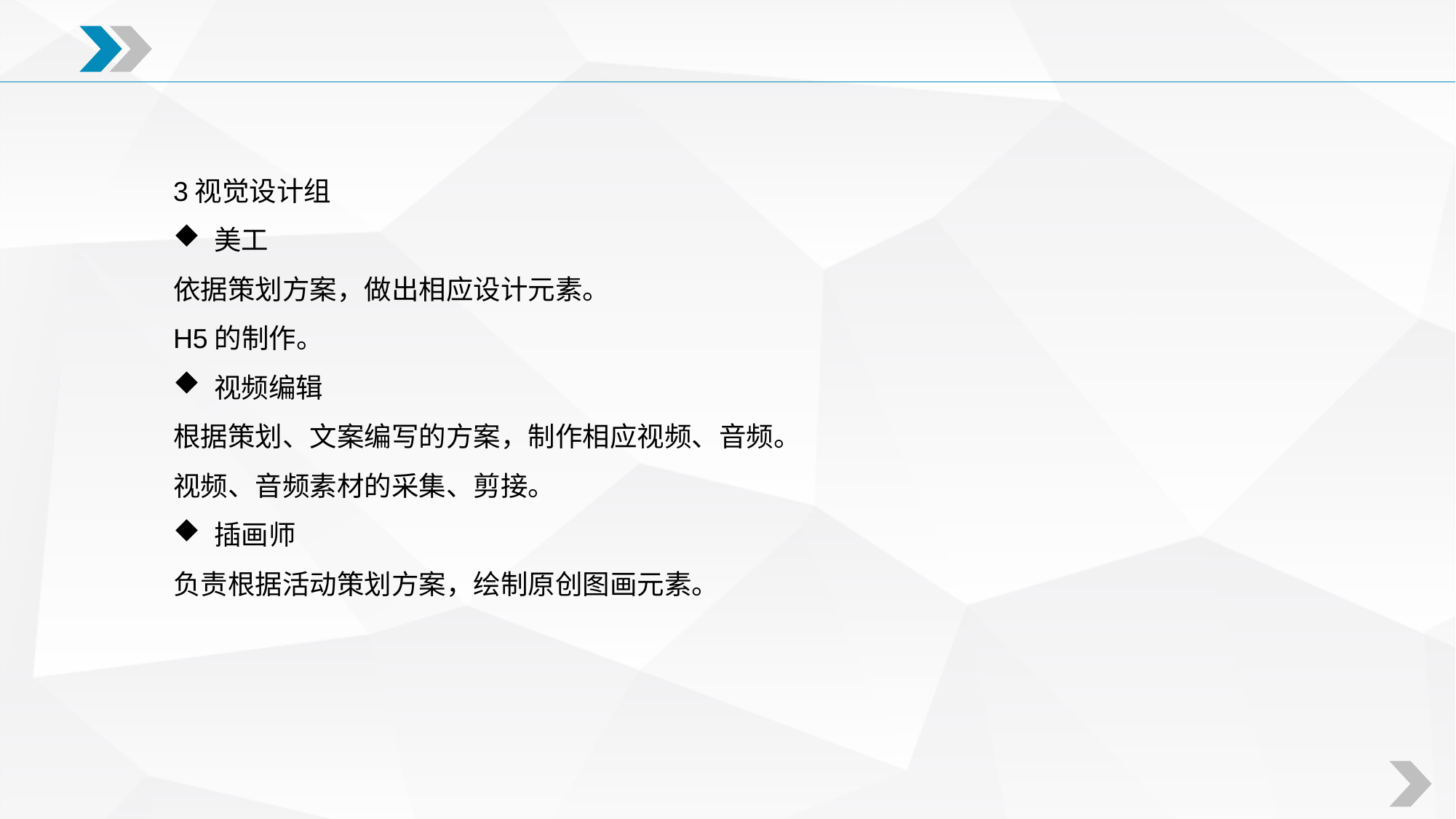

3视觉设计组
美工
依据策划方案，做出相应设计元素。
H5的制作。
视频编辑
根据策划、文案编写的方案，制作相应视频、音频。
视频、音频素材的采集、剪接。
插画师
负责根据活动策划方案，绘制原创图画元素。